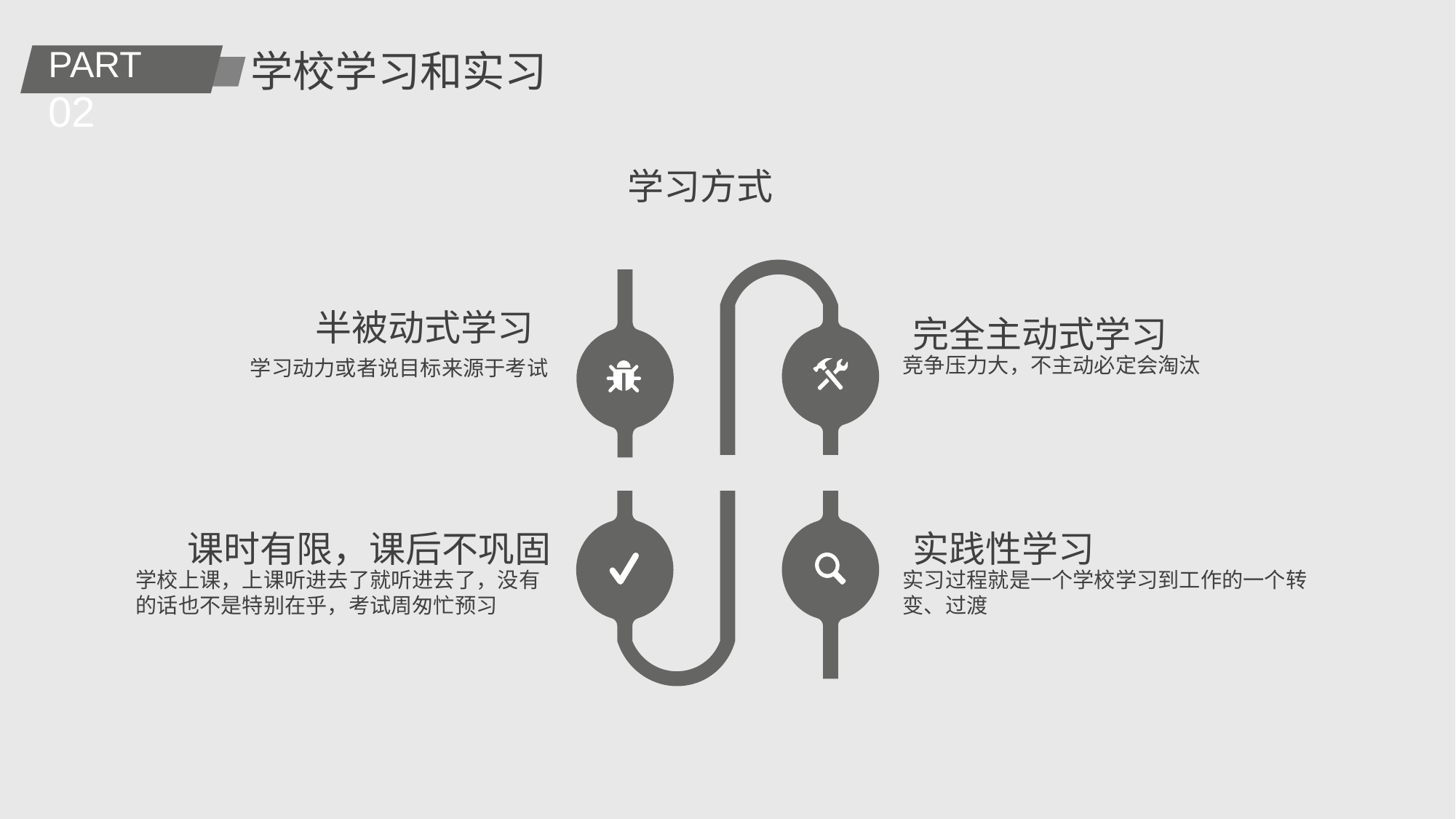

PART 02
学校学习和实习

学习方式

半被动式学习
学习动力或者说目标来源于考试
 完全主动式学习
竞争压力大，不主动必定会淘汰
课时有限，课后不巩固
学校上课，上课听进去了就听进去了，没有的话也不是特别在乎，考试周匆忙预习
 实践性学习
实习过程就是一个学校学习到工作的一个转变、过渡